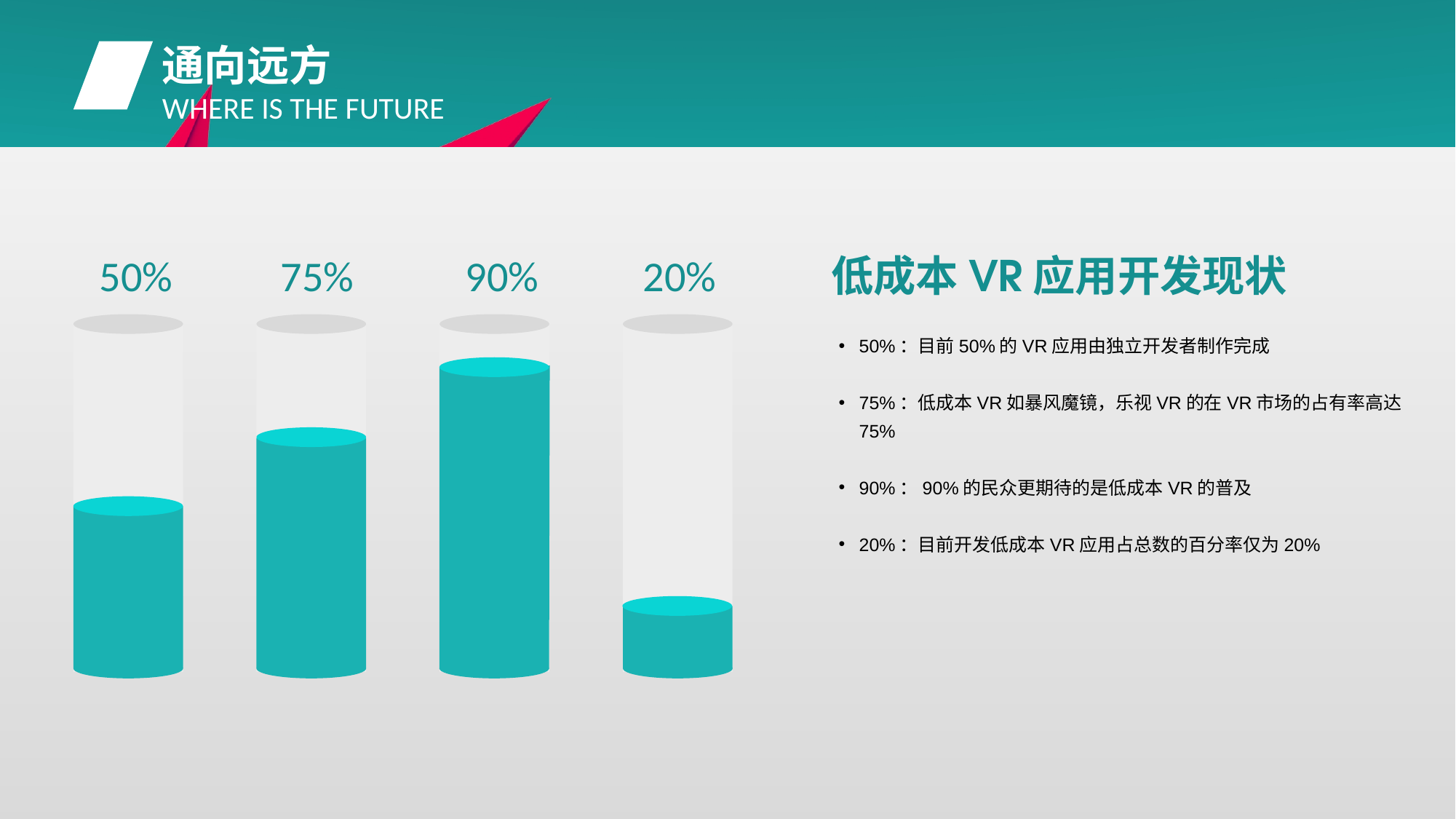

通向远方
WHERE IS THE FUTURE
50%
75%
90%
20%
低成本VR应用开发现状

50%：目前50%的VR应用由独立开发者制作完成

75%：低成本VR如暴风魔镜，乐视VR的在VR市场的占有率高达75%

90%：90%的民众更期待的是低成本VR的普及

20%：目前开发低成本VR应用占总数的百分率仅为20%